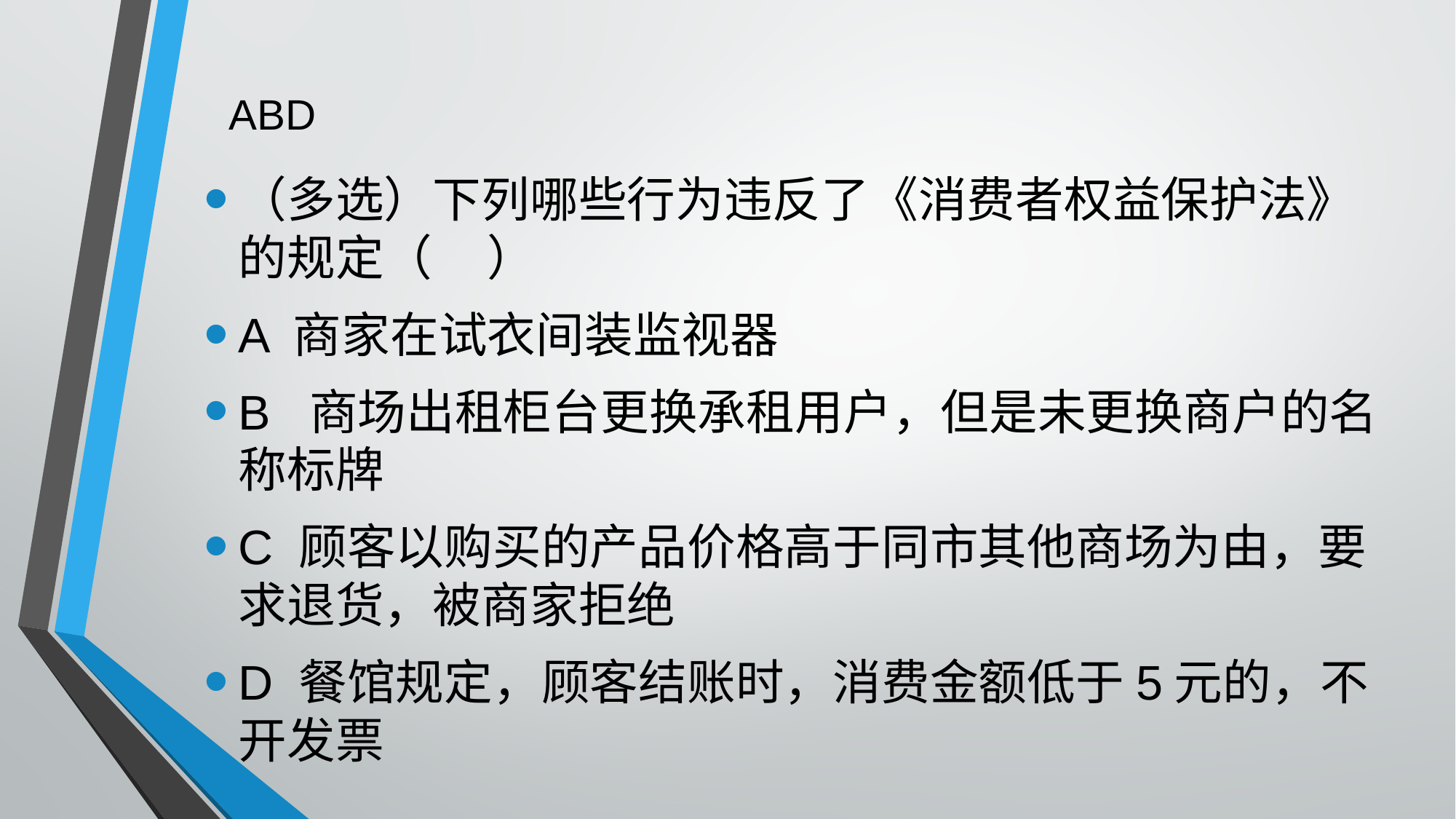

ABD
（多选）下列哪些行为违反了《消费者权益保护法》的规定（     ）
A 商家在试衣间装监视器
B  商场出租柜台更换承租用户，但是未更换商户的名称标牌
C 顾客以购买的产品价格高于同市其他商场为由，要求退货，被商家拒绝
D 餐馆规定，顾客结账时，消费金额低于5元的，不开发票